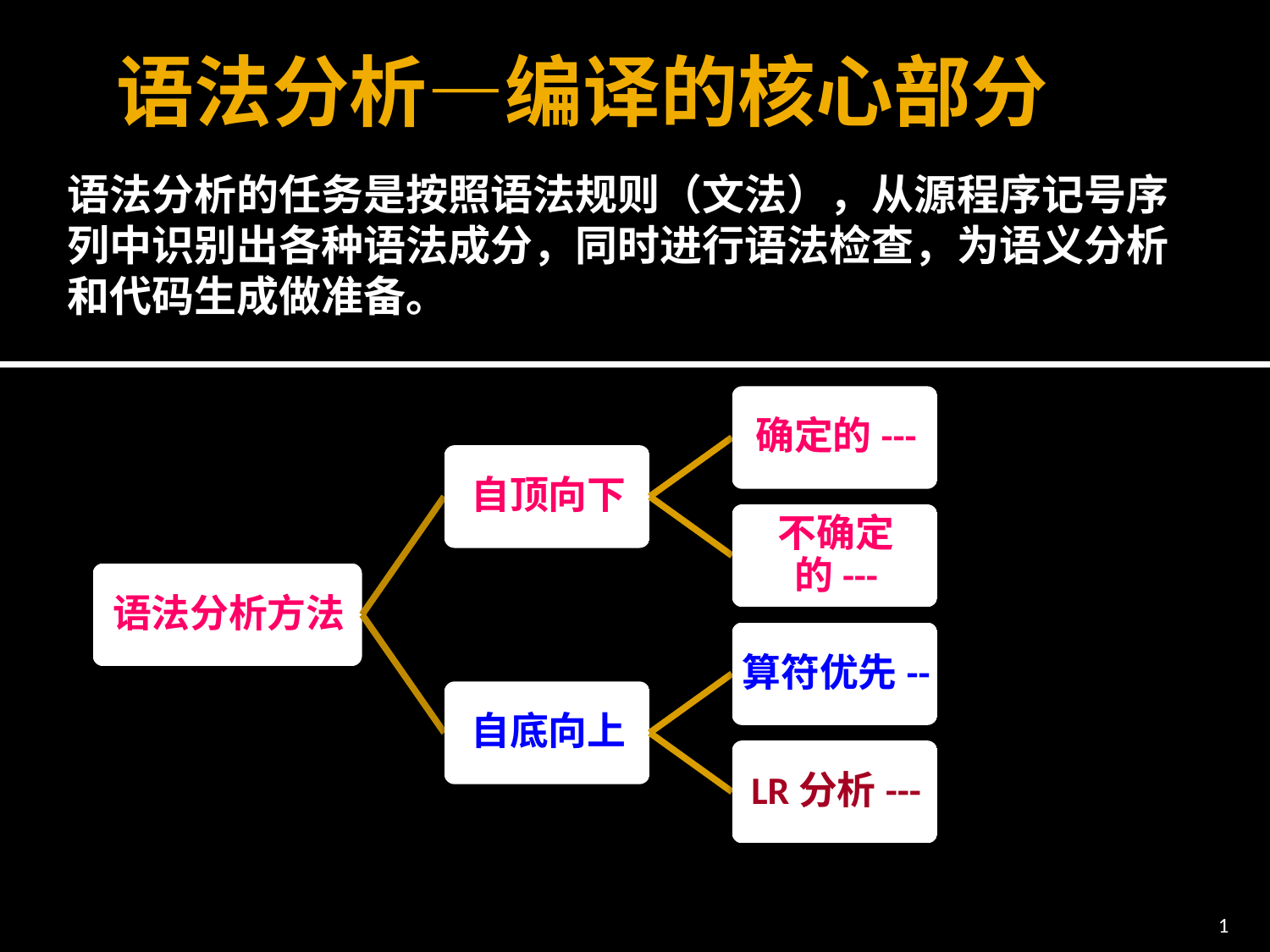

# 语法分析—编译的核心部分
语法分析的任务是按照语法规则（文法），从源程序记号序列中识别出各种语法成分，同时进行语法检查，为语义分析和代码生成做准备。
语法分析方法

自顶向下

确定的---

不确定的---

自底向上

算符优先--

LR分析---
1